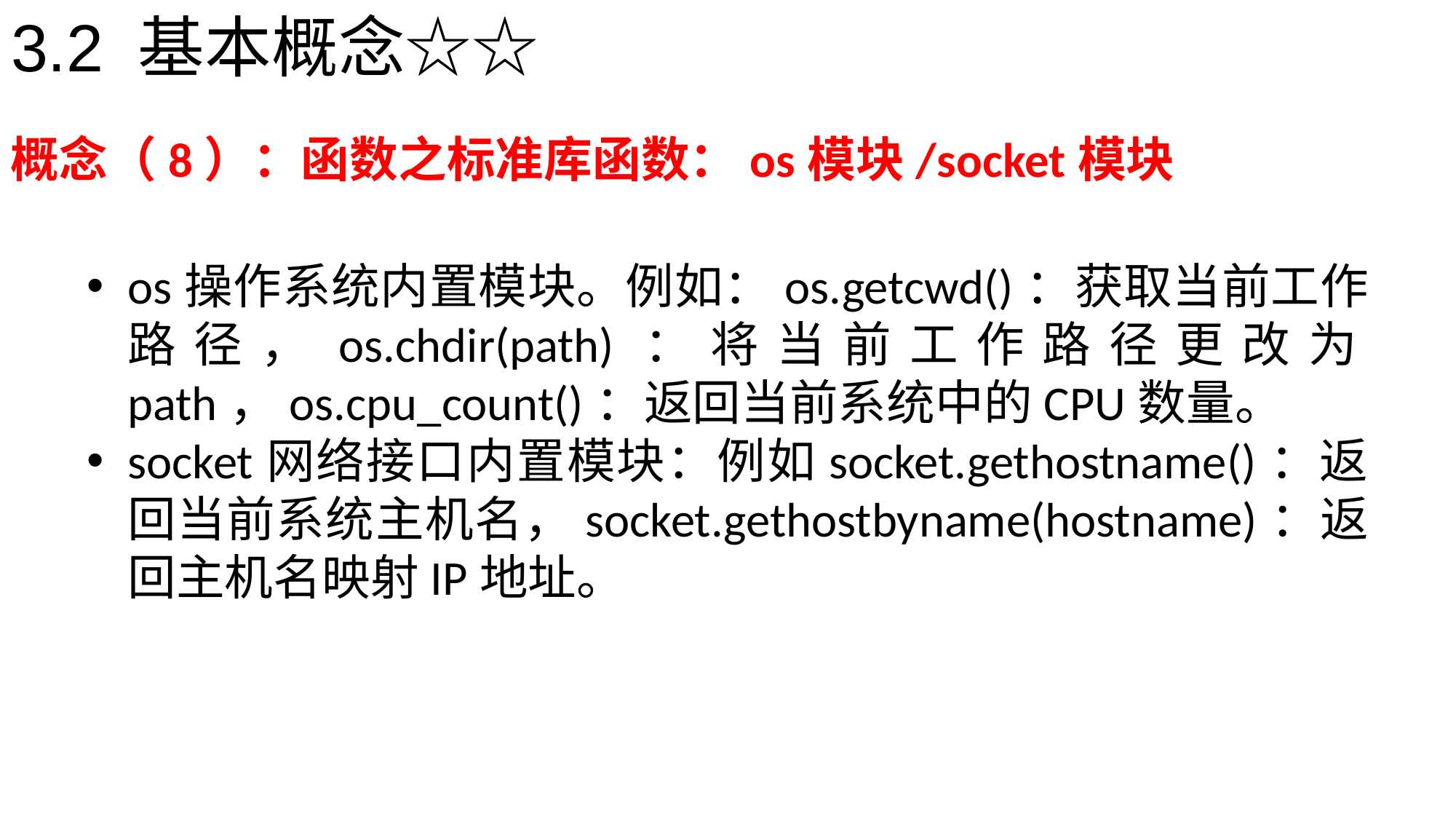

# 3.2 基本概念☆☆
概念（8）：函数之标准库函数：os模块/socket模块
os操作系统内置模块。例如：os.getcwd()：获取当前工作路径，os.chdir(path)：将当前工作路径更改为path，os.cpu_count()：返回当前系统中的CPU数量。
socket网络接口内置模块：例如socket.gethostname()：返回当前系统主机名，socket.gethostbyname(hostname)：返回主机名映射IP地址。